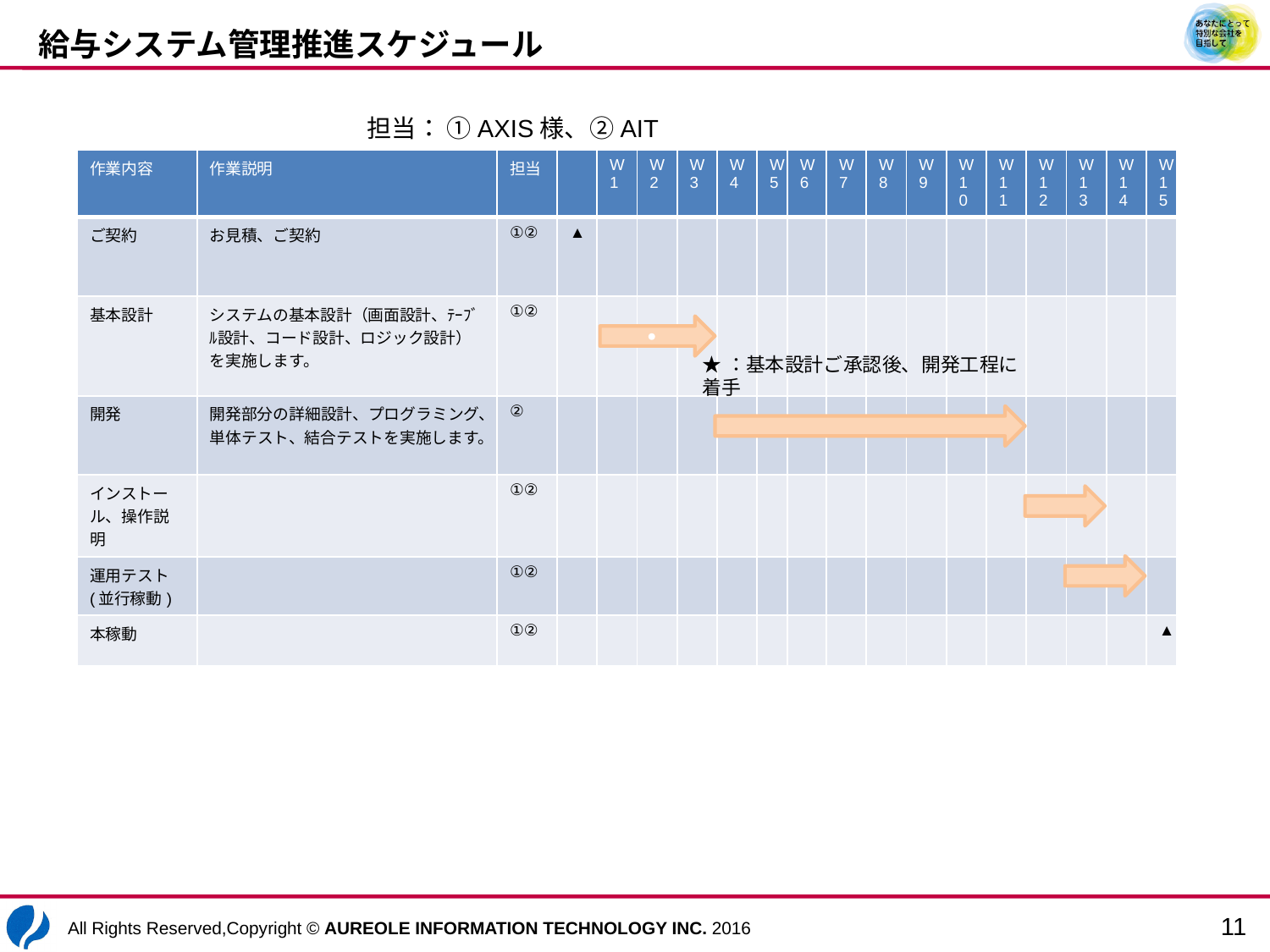

給与システム管理推進スケジュール
担当： ①AXIS様、②AIT
| 作業内容 | 作業説明 | 担当 |  | W1 | W2 | W3 | W4 | W5 | W6 | W7 | W8 | W9 | W10 | W11 | W12 | W13 | W14 | W15 |
| --- | --- | --- | --- | --- | --- | --- | --- | --- | --- | --- | --- | --- | --- | --- | --- | --- | --- | --- |
| ご契約 | お見積、ご契約 | ①② | ▲ |  |  |  |  |  |  |  |  |  |  |  |  |  |  |  |
| 基本設計 | システムの基本設計（画面設計、ﾃｰﾌﾞﾙ設計、コード設計、ロジック設計）を実施します。 | ①② |  |  |  |  |  |  |  |  |  |  |  |  |  |  |  |  |
| 開発 | 開発部分の詳細設計、プログラミング、単体テスト、結合テストを実施します。 | ② |  |  |  |  |  |  |  |  |  |  |  |  |  |  |  |  |
| インストール、操作説明 |  | ①② |  |  |  |  |  |  |  |  |  |  |  |  |  |  |  |  |
| 運用テスト (並行稼動) |  | ①② |  |  |  |  |  |  |  |  |  |  |  |  |  |  |  |  |
| 本稼動 |  | ①② |  |  |  |  |  |  |  |  |  |  |  |  |  |  |  | ▲ |
・
★：基本設計ご承認後、開発工程に着手

11